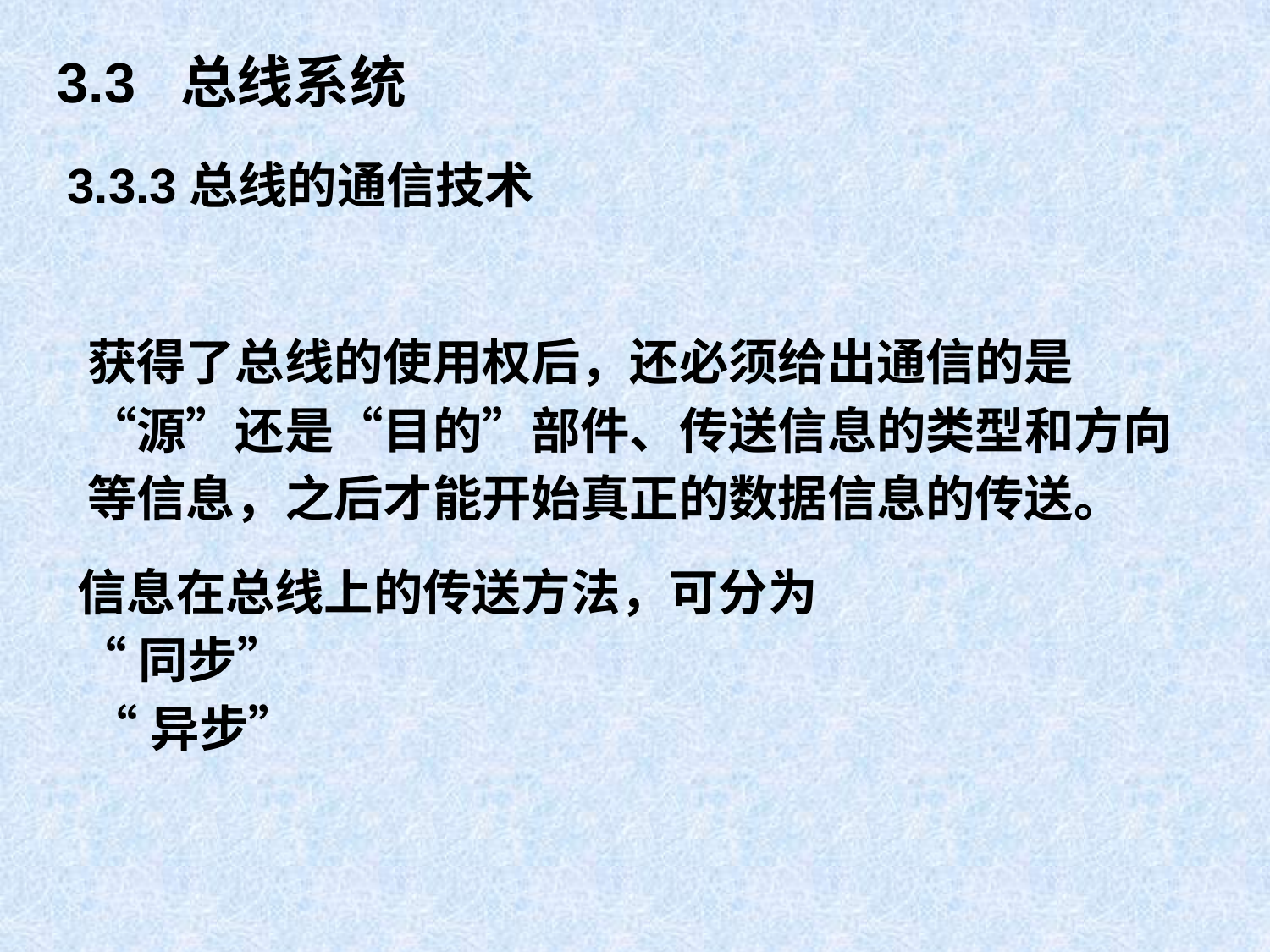

3.3  总线系统
3.3.3总线的通信技术

获得了总线的使用权后，还必须给出通信的是“源”还是“目的”部件、传送信息的类型和方向等信息，之后才能开始真正的数据信息的传送。
信息在总线上的传送方法，可分为
“同步”
 “异步”